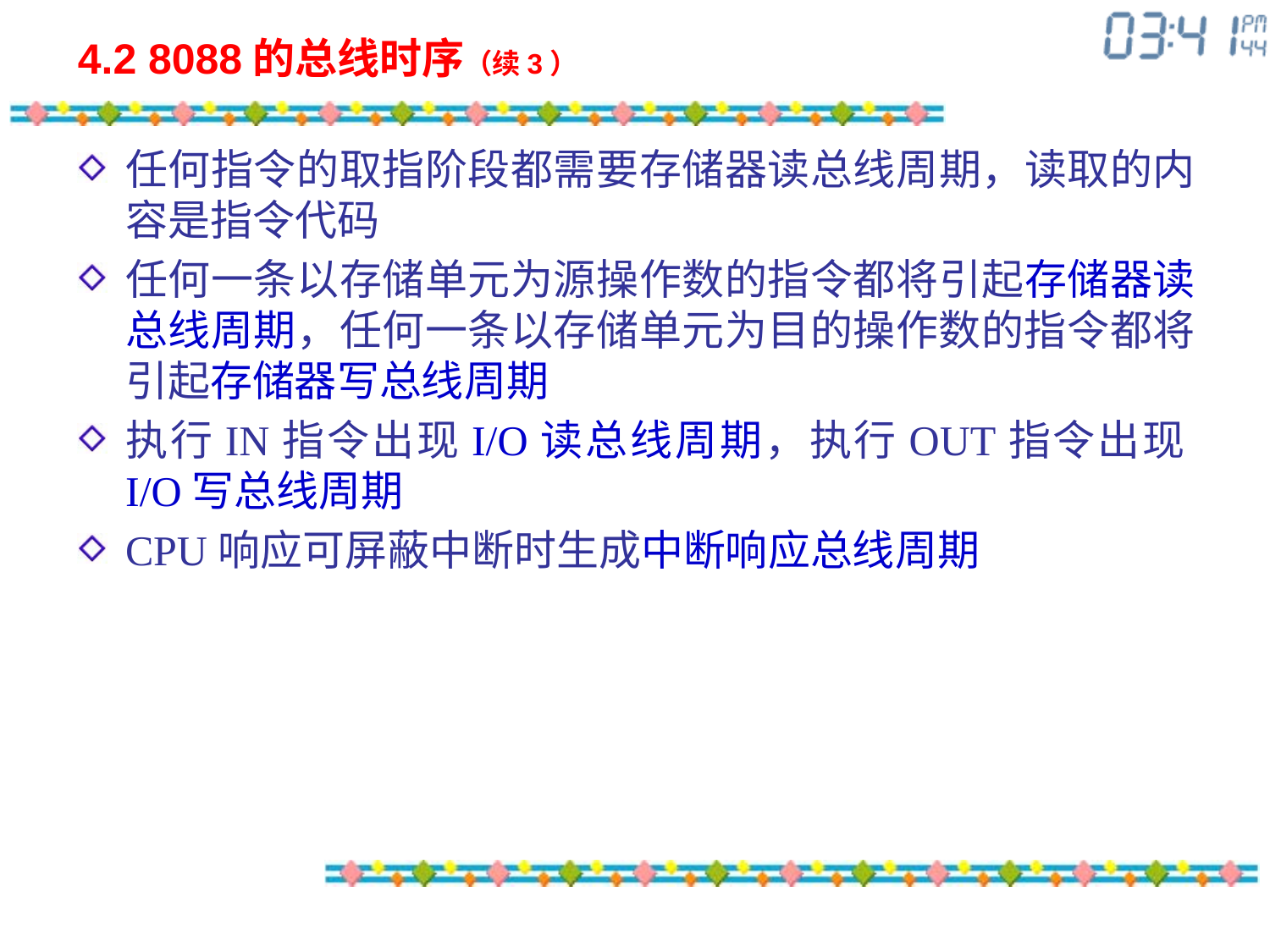

# 4.2 8088的总线时序（续3）
任何指令的取指阶段都需要存储器读总线周期，读取的内容是指令代码
任何一条以存储单元为源操作数的指令都将引起存储器读总线周期，任何一条以存储单元为目的操作数的指令都将引起存储器写总线周期
执行IN指令出现I/O读总线周期，执行OUT指令出现I/O写总线周期
CPU响应可屏蔽中断时生成中断响应总线周期